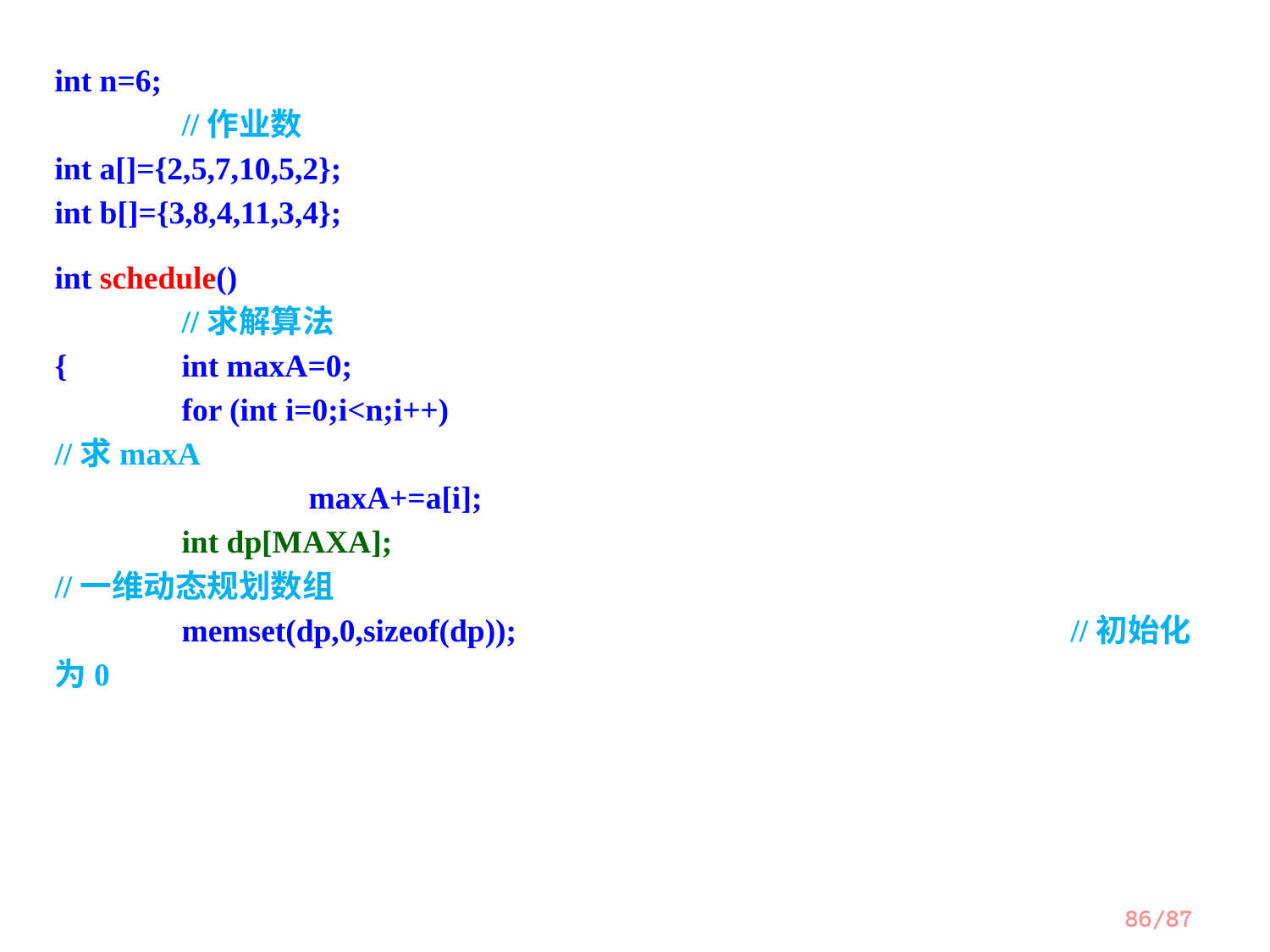

int n=6;										//作业数
int a[]={2,5,7,10,5,2};
int b[]={3,8,4,11,3,4};
int schedule()									//求解算法
{	int maxA=0;
	for (int i=0;i<n;i++)						//求maxA
		maxA+=a[i];
	int dp[MAXA];							//一维动态规划数组
	memset(dp,0,sizeof(dp));					//初始化为0
86/87